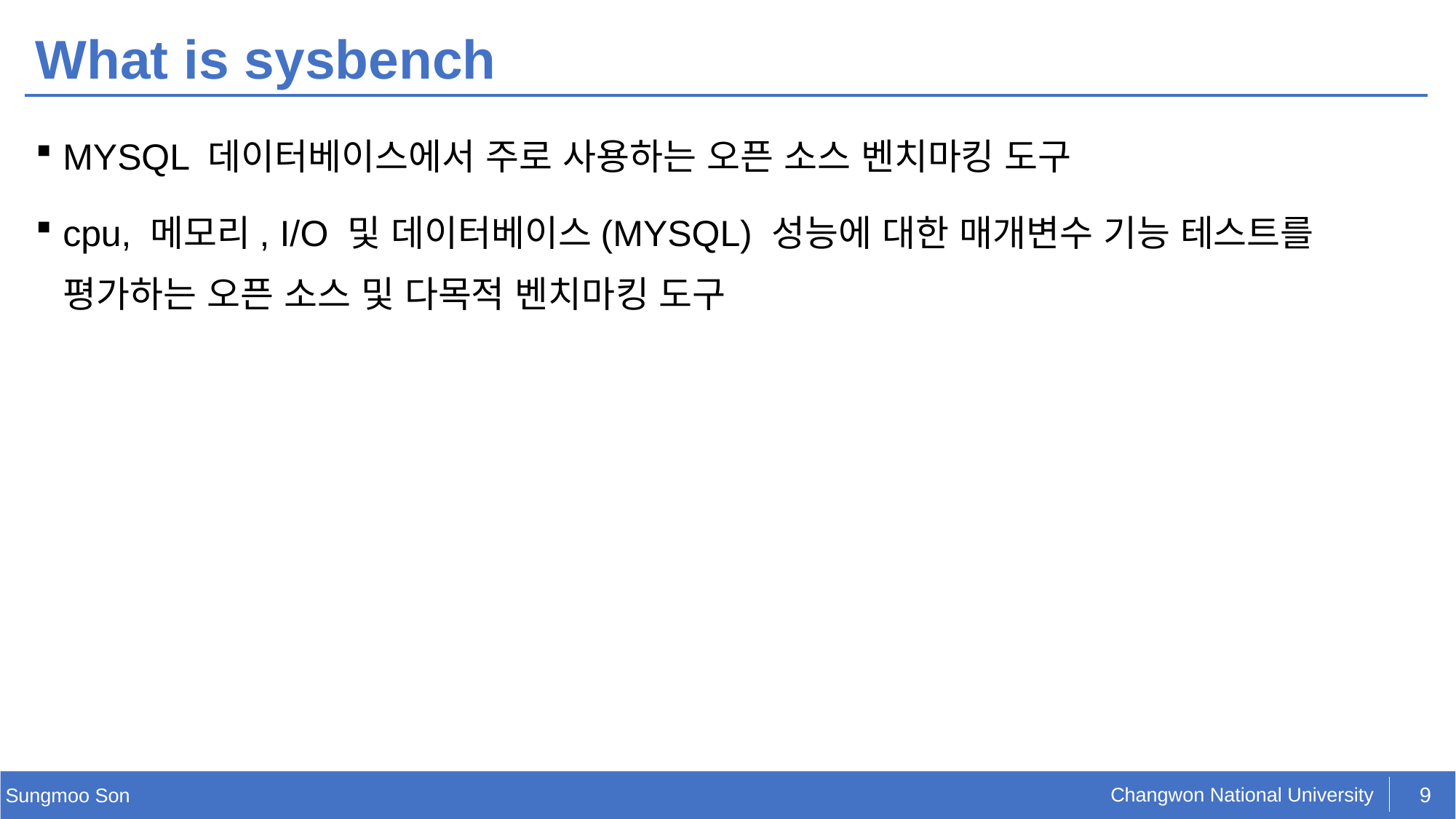

# What is sysbench
MYSQL 데이터베이스에서 주로 사용하는 오픈 소스 벤치마킹 도구
cpu, 메모리, I/O 및 데이터베이스(MYSQL) 성능에 대한 매개변수 기능 테스트를 평가하는 오픈 소스 및 다목적 벤치마킹 도구

9